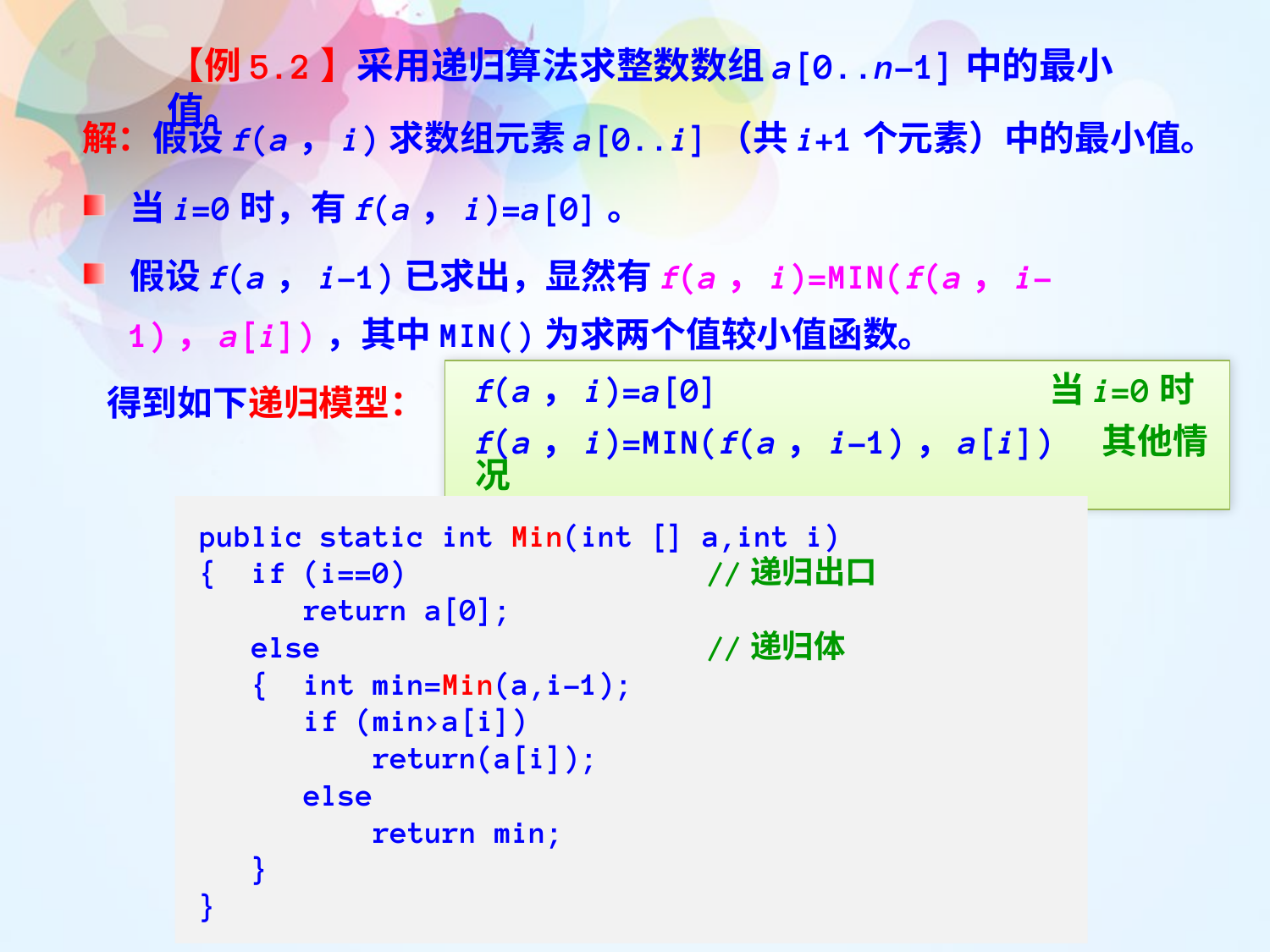

【例5.2】采用递归算法求整数数组a[0..n-1]中的最小值。
解：假设f(a，i)求数组元素a[0..i]（共i+1个元素）中的最小值。
当i=0时，有f(a，i)=a[0]。
假设f(a，i-1)已求出，显然有f(a，i)=MIN(f(a，i-1)，a[i])，其中MIN()为求两个值较小值函数。
  得到如下递归模型：
f(a，i)=a[0]             	   当i=0时
f(a，i)=MIN(f(a，i-1)，a[i])  其他情况
public static int Min(int [] a,int i)
{  if (i==0)			//递归出口
      return a[0];
   else				//递归体
   {  int min=Min(a,i-1);
      if (min>a[i])
          return(a[i]);
      else
          return min;
   }
}